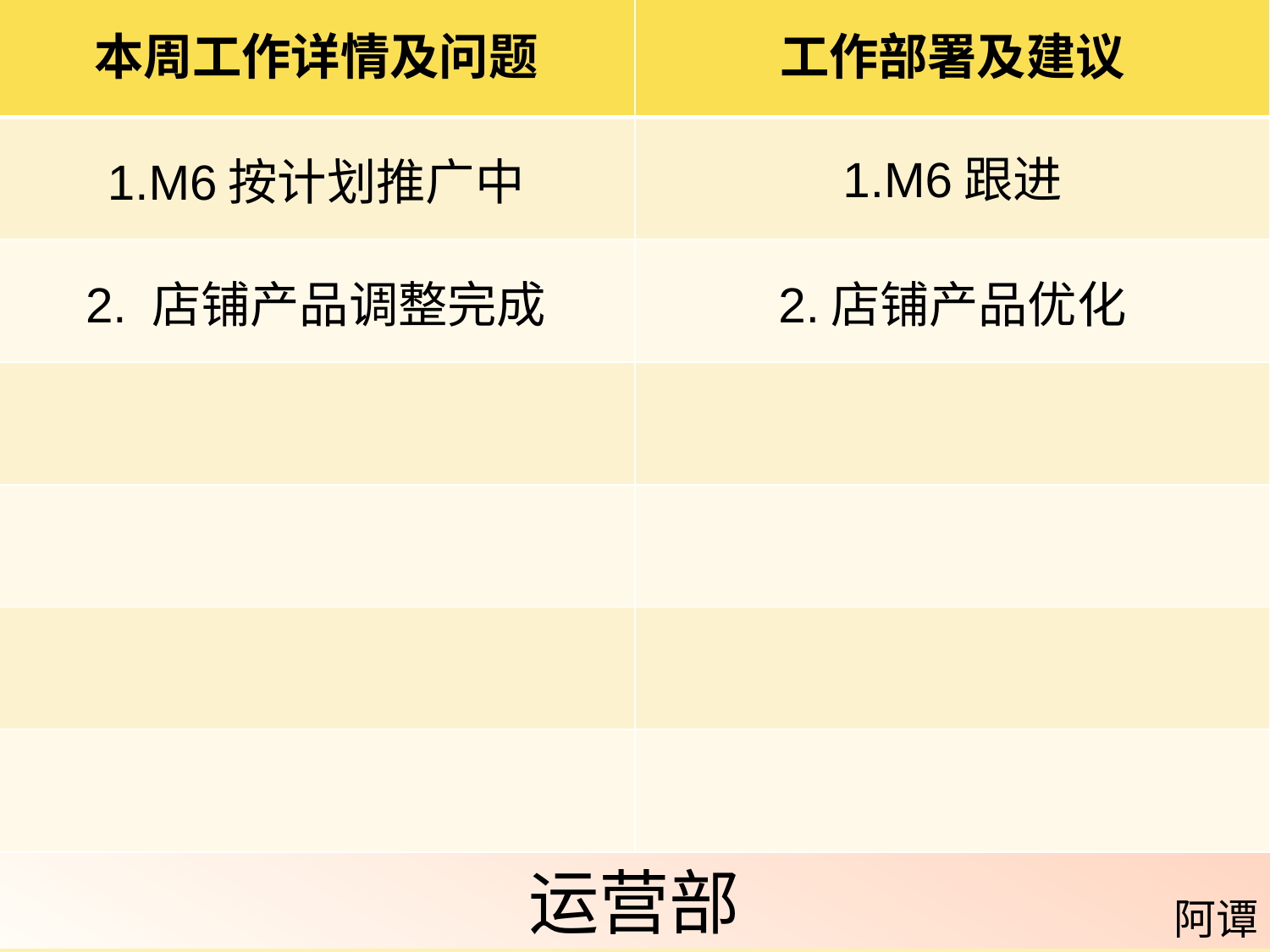

| 本周工作详情及问题 | 工作部署及建议 |
| --- | --- |
| 1.M6按计划推广中 | 1.M6跟进 |
| 2. 店铺产品调整完成 | 2.店铺产品优化 |
|  |  |
|  |  |
|  |  |
|  |  |
运营部
阿谭